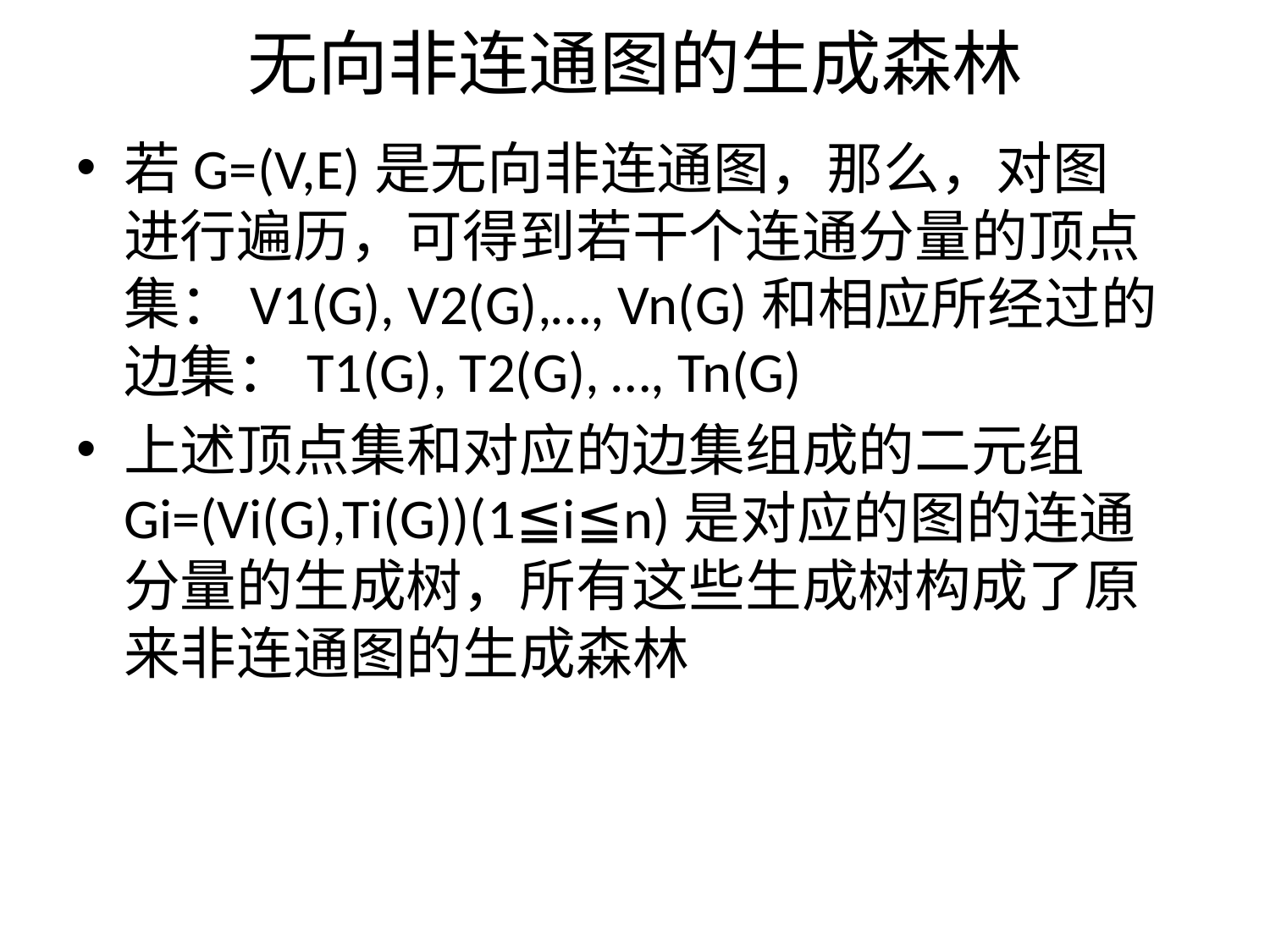

# 无向非连通图的生成森林
若G=(V,E)是无向非连通图，那么，对图进行遍历，可得到若干个连通分量的顶点集：V1(G), V2(G),…, Vn(G)和相应所经过的边集：T1(G), T2(G), …, Tn(G)
上述顶点集和对应的边集组成的二元组Gi=(Vi(G),Ti(G))(1≦i≦n)是对应的图的连通分量的生成树，所有这些生成树构成了原来非连通图的生成森林